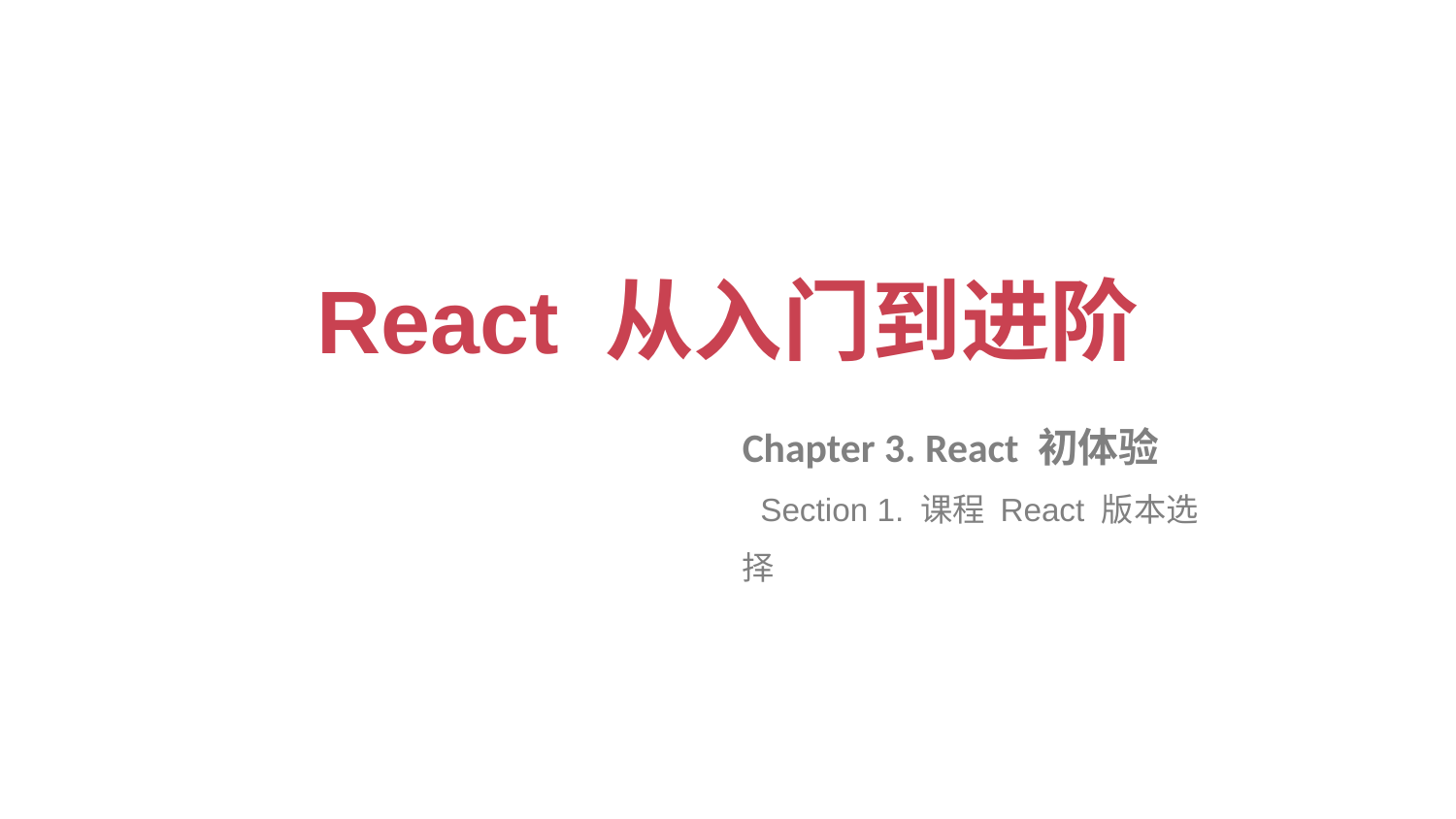

# React 从入门到进阶
Chapter 3. React 初体验
  Section 1. 课程 React 版本选择